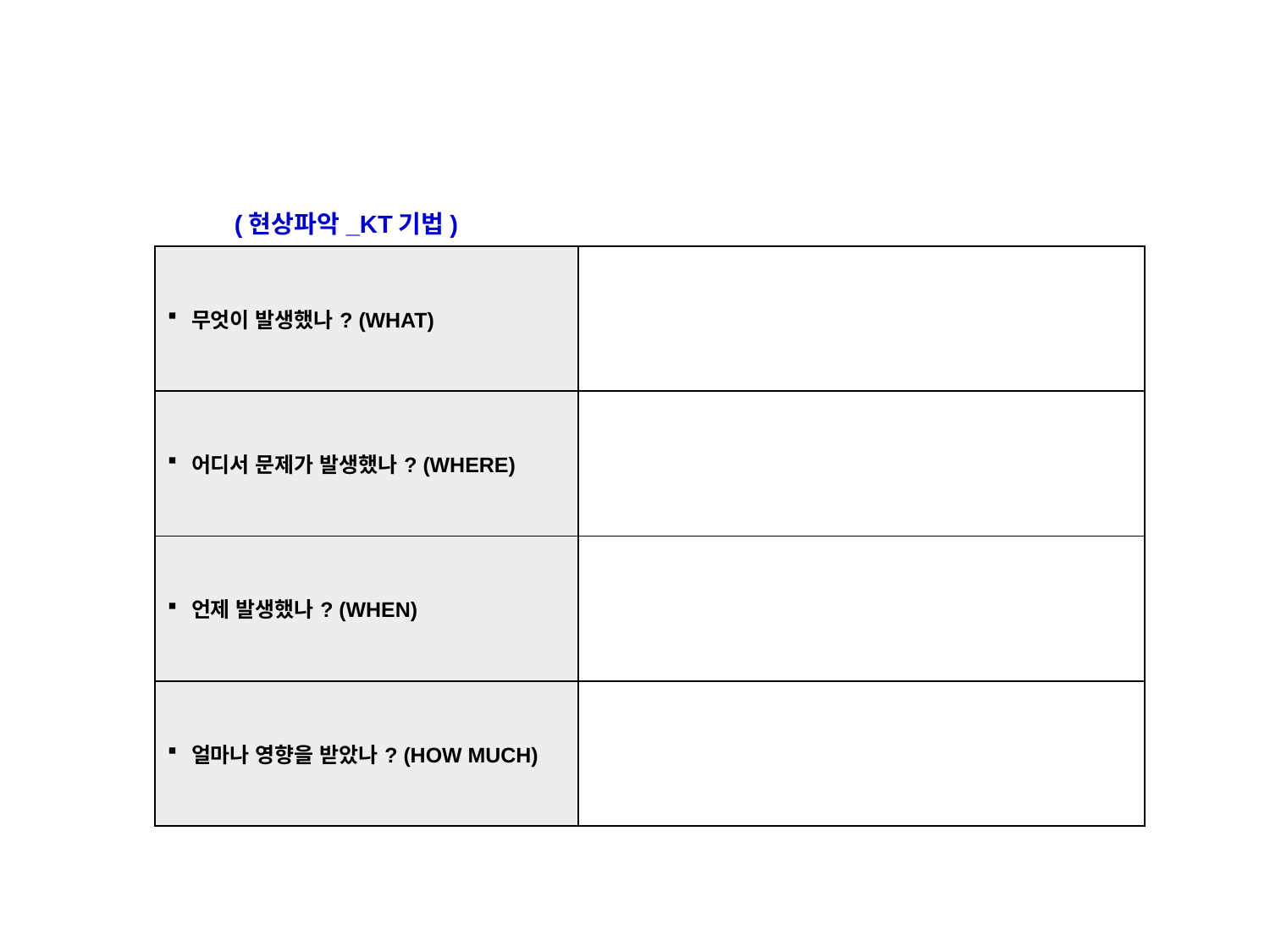

4. 프로그램 유형별 교육방법
(현상파악_KT기법)
| 무엇이 발생했나? (WHAT) |  |
| --- | --- |
| 어디서 문제가 발생했나? (WHERE) |  |
| 언제 발생했나? (WHEN) |  |
| 얼마나 영향을 받았나? (HOW MUCH) |  |